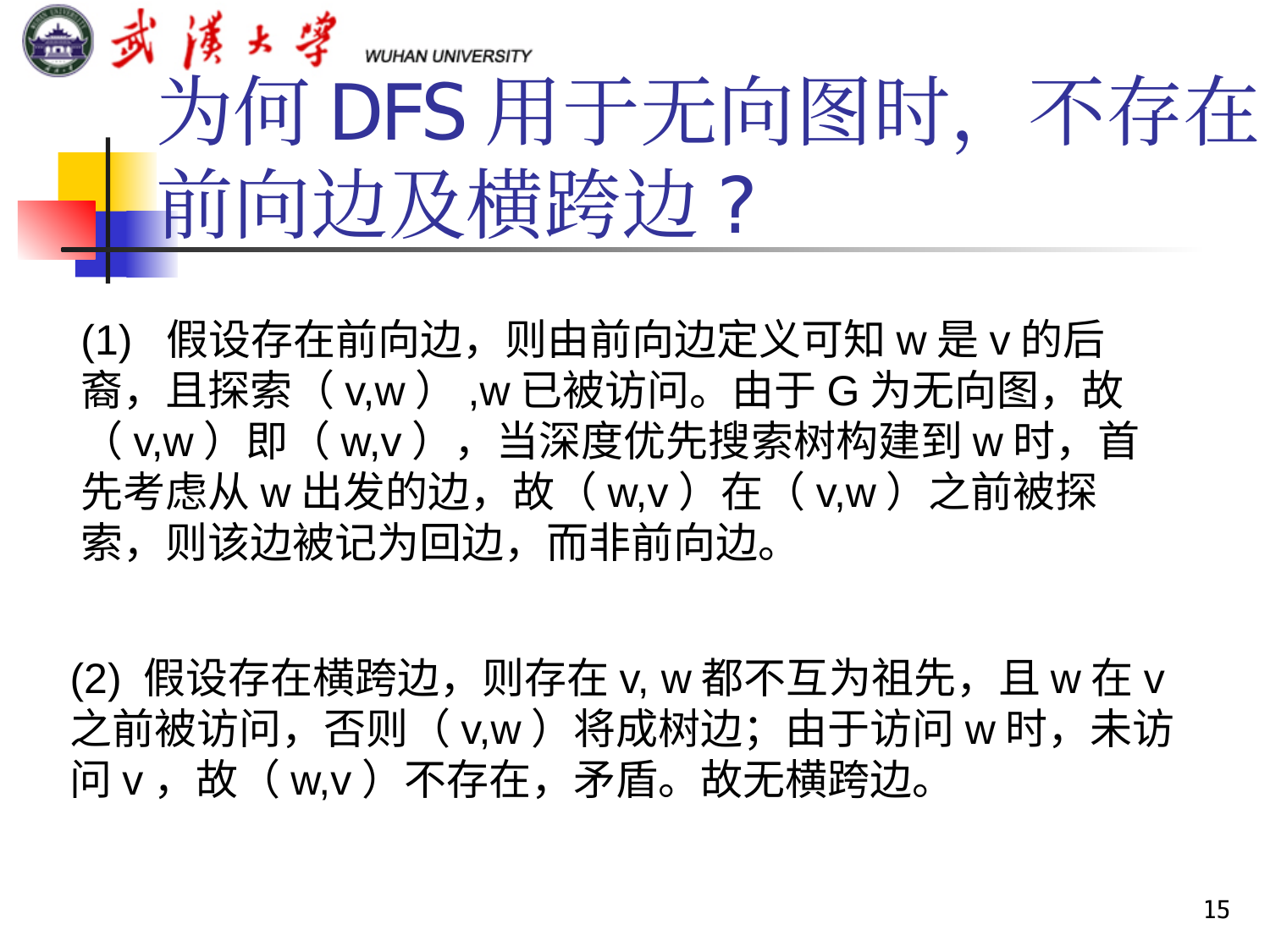

# 为何DFS用于无向图时，不存在前向边及横跨边?
(1)  假设存在前向边，则由前向边定义可知w是v的后裔，且探索（v,w）,w已被访问。由于G为无向图，故（v,w）即（w,v），当深度优先搜索树构建到w时，首先考虑从w出发的边，故（w,v）在（v,w）之前被探索，则该边被记为回边，而非前向边。

(2) 假设存在横跨边，则存在v, w都不互为祖先，且w在v之前被访问，否则（v,w）将成树边；由于访问w时，未访问v，故（w,v）不存在，矛盾。故无横跨边。

15